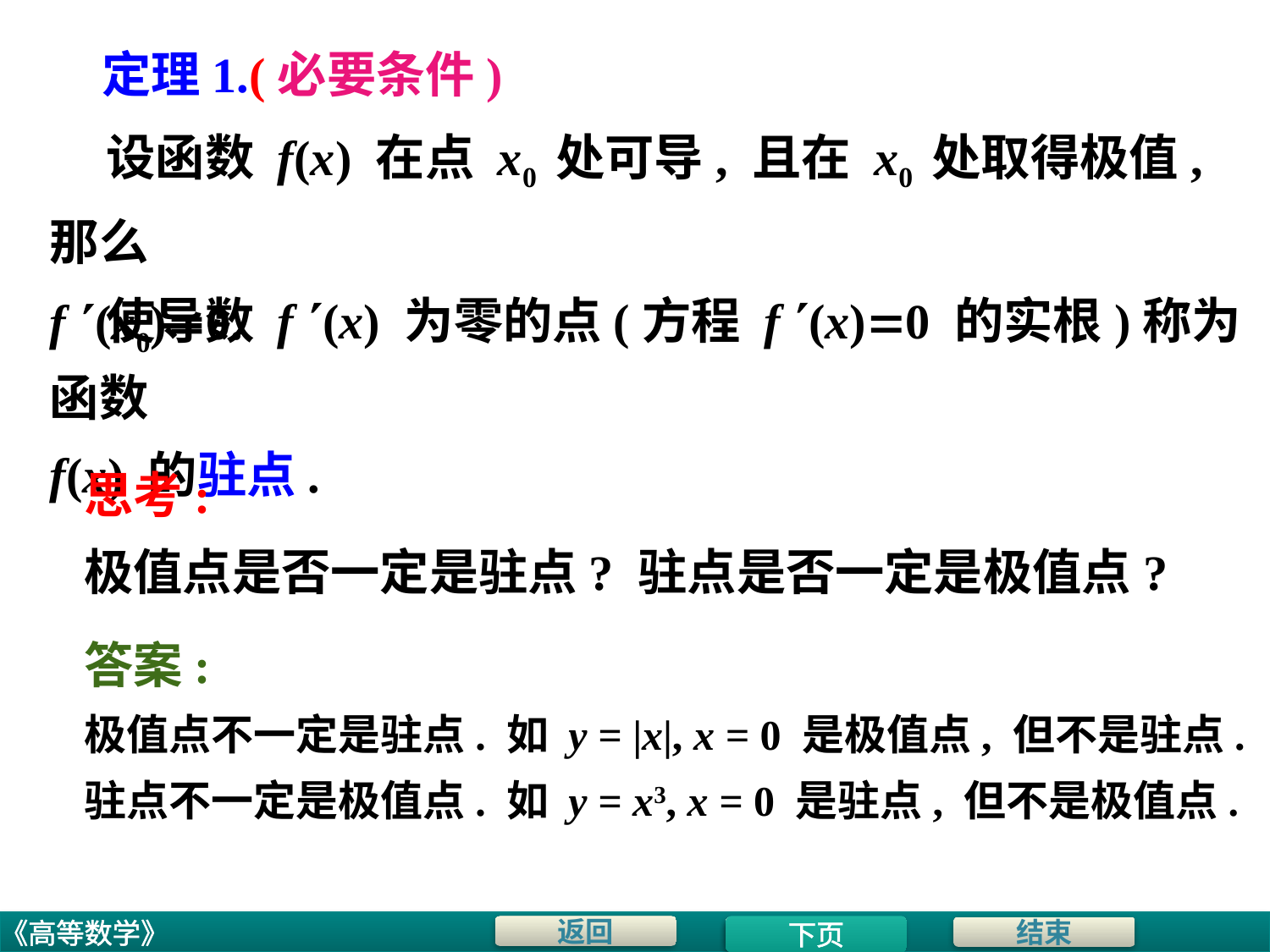

定理1.(必要条件)
    设函数 f(x) 在点 x0 处可导, 且在 x0 处取得极值, 那么
f ′(x0)=0.
    使导数 f ′(x) 为零的点(方程 f ′(x)=0 的实根)称为函数
f(x) 的驻点.
思考:
极值点是否一定是驻点? 驻点是否一定是极值点?
答案:
极值点不一定是驻点. 如 y = |x|, x = 0 是极值点, 但不是驻点.
驻点不一定是极值点. 如 y = x3, x = 0 是驻点, 但不是极值点.
下页